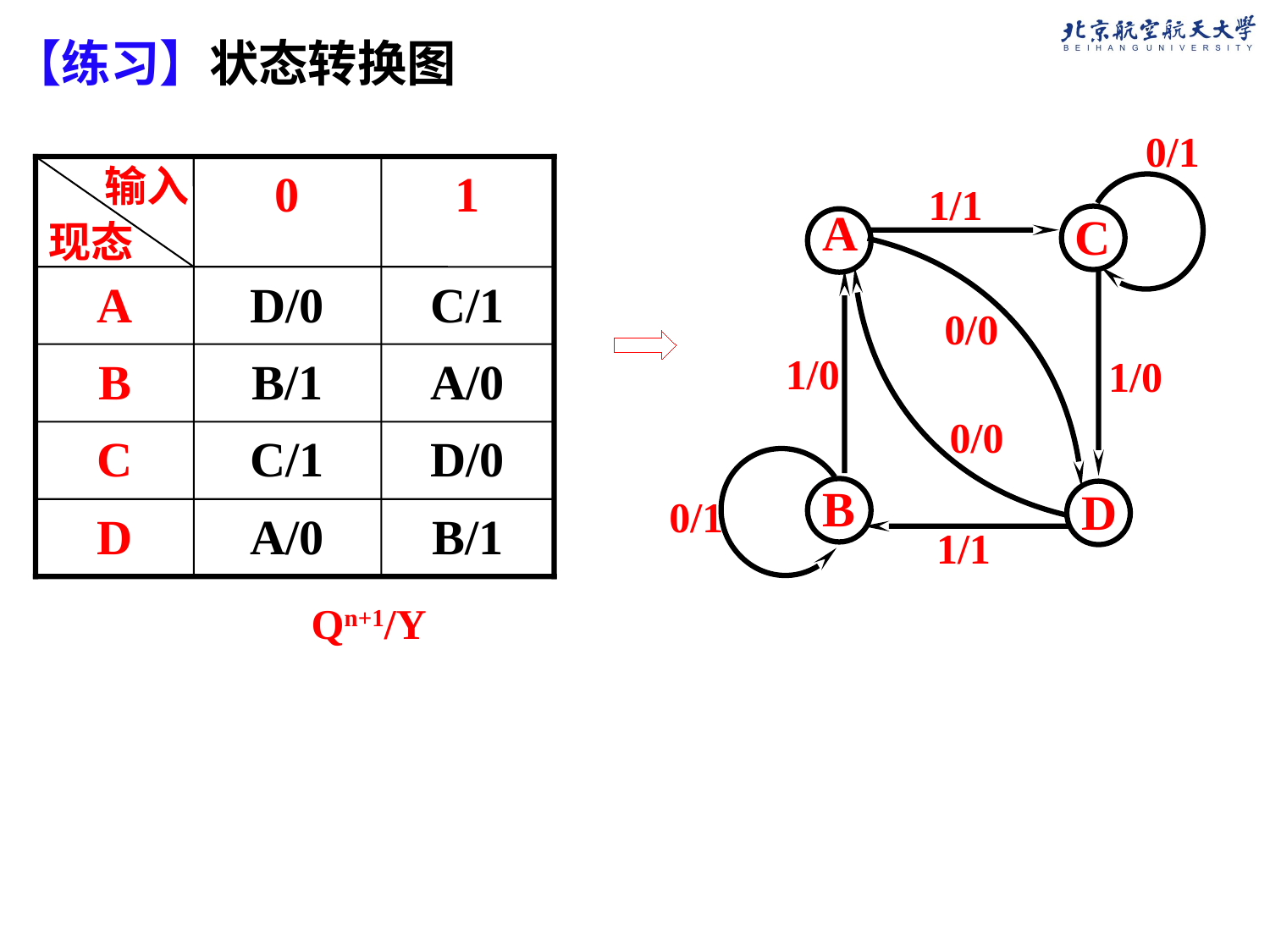

【练习】状态转换图
0/1

输入

0

1

现态
A

D/0
C/1
B

B/1
A/0
C

C/1
D/0
D

A/0
B/1

1/1

A

C

B

D

0/0

0/0

1/0

1/0

0/1
1/1

Qn+1/Y